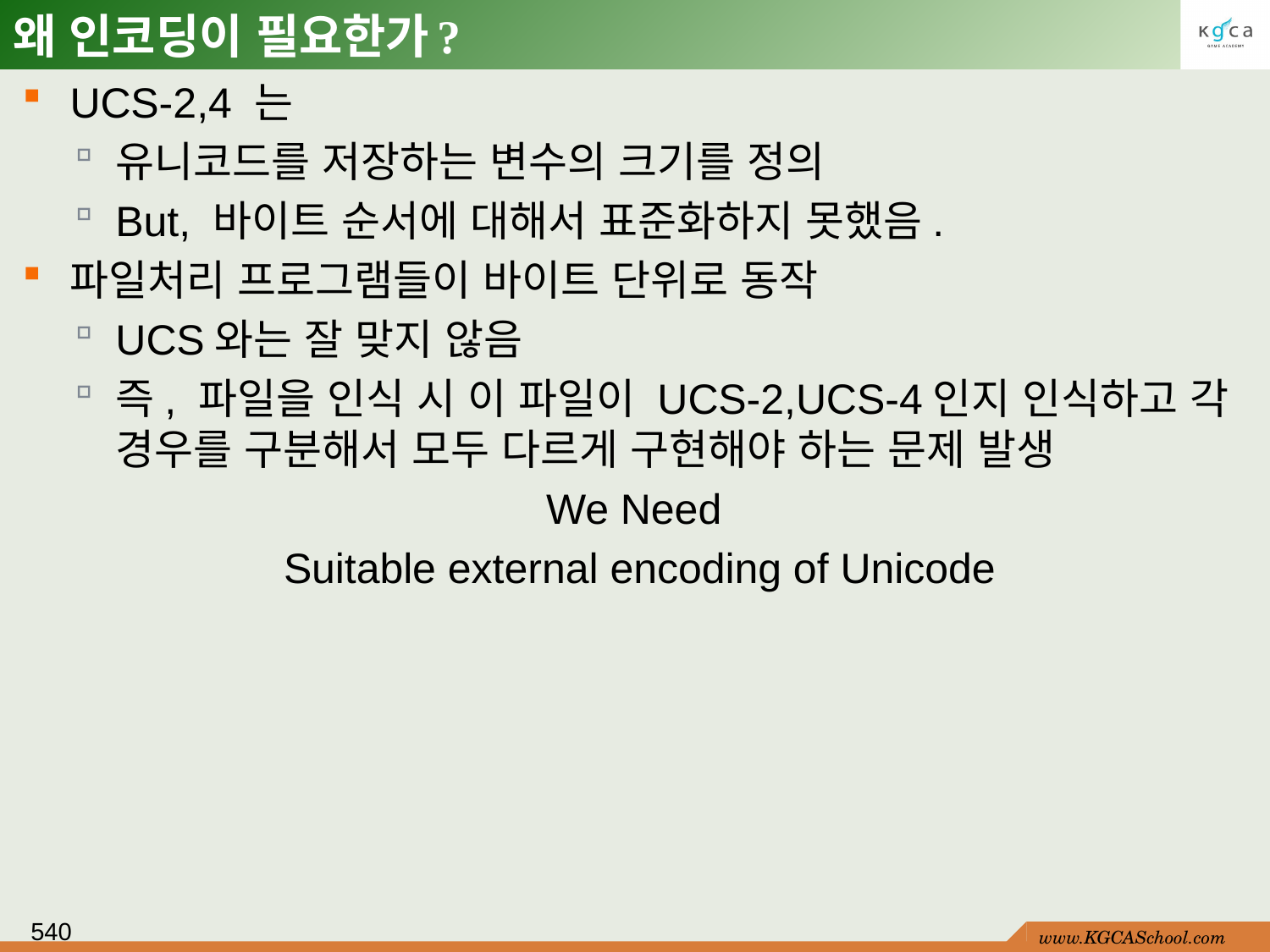

# 왜 인코딩이 필요한가?
UCS-2,4 는
유니코드를 저장하는 변수의 크기를 정의
But, 바이트 순서에 대해서 표준화하지 못했음.
파일처리 프로그램들이 바이트 단위로 동작
UCS와는 잘 맞지 않음
즉, 파일을 인식 시 이 파일이 UCS-2,UCS-4인지 인식하고 각 경우를 구분해서 모두 다르게 구현해야 하는 문제 발생
We Need
Suitable external encoding of Unicode

540